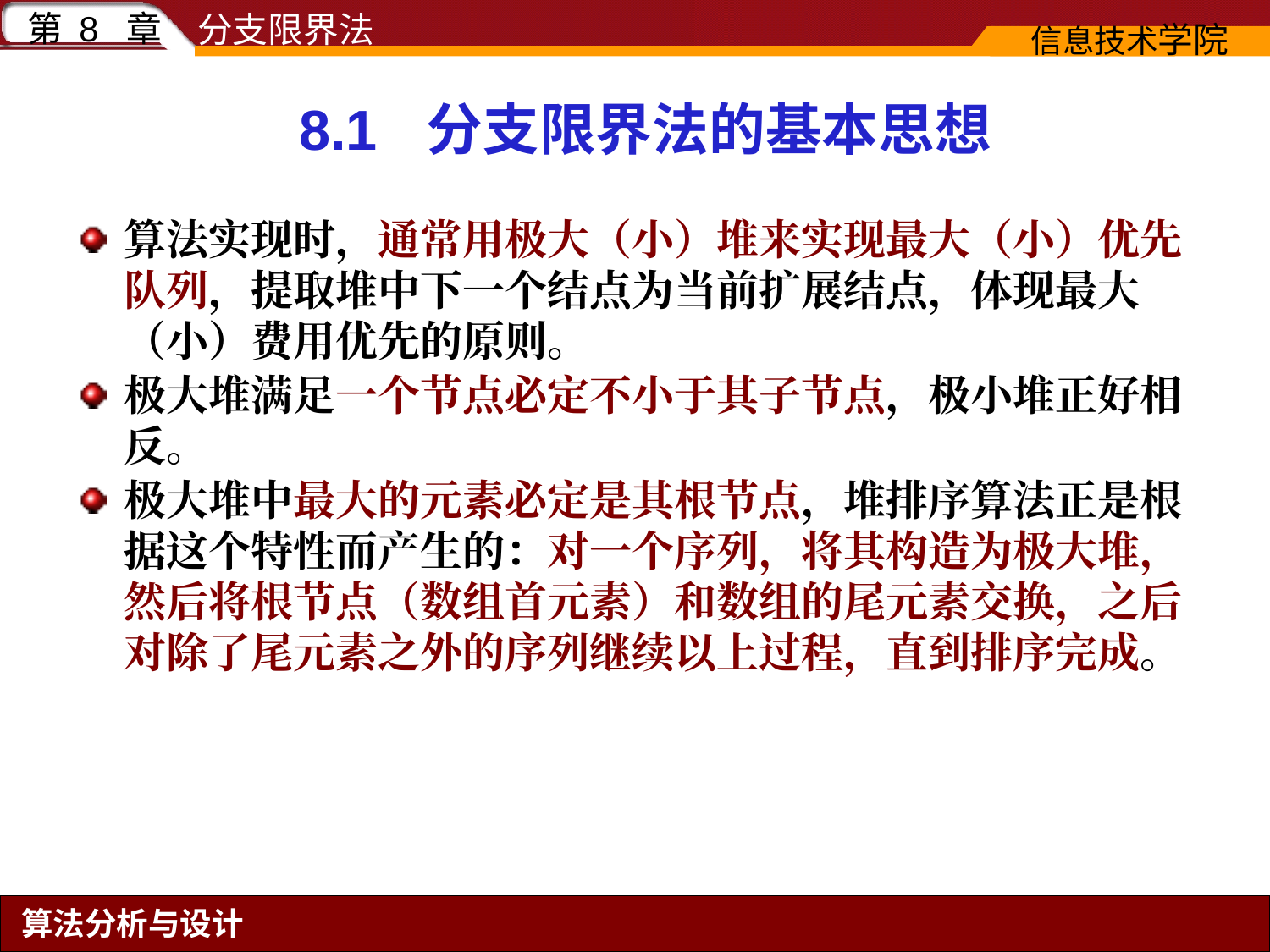

#
8.1	分支限界法的基本思想
算法实现时，通常用极大（小）堆来实现最大（小）优先队列，提取堆中下一个结点为当前扩展结点，体现最大（小）费用优先的原则。
极大堆满足一个节点必定不小于其子节点，极小堆正好相反。
极大堆中最大的元素必定是其根节点，堆排序算法正是根据这个特性而产生的：对一个序列，将其构造为极大堆，然后将根节点（数组首元素）和数组的尾元素交换，之后对除了尾元素之外的序列继续以上过程，直到排序完成。